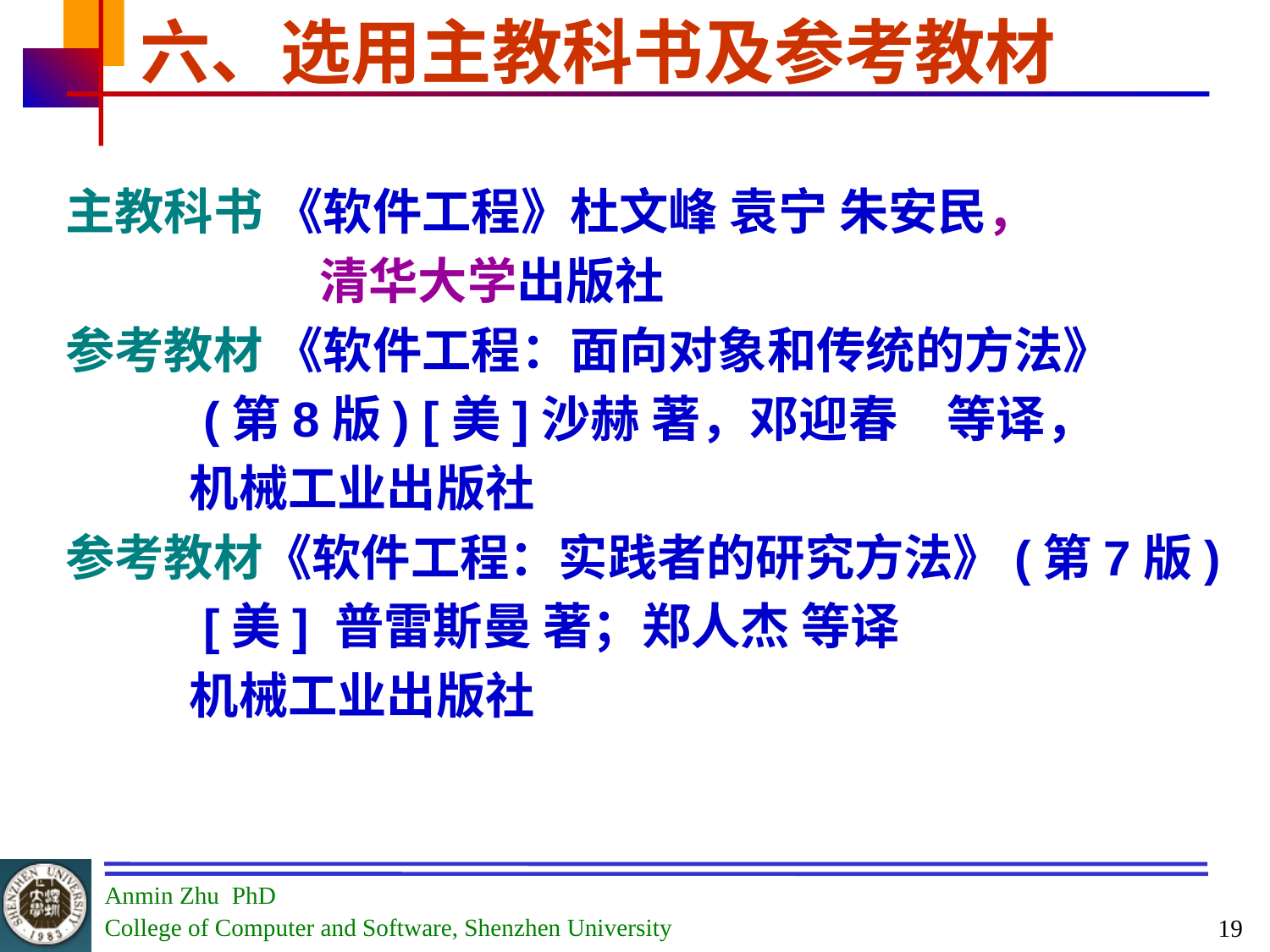

# 六、选用主教科书及参考教材
主教科书 《软件工程》杜文峰 袁宁 朱安民，
		清华大学出版社
参考教材 《软件工程：面向对象和传统的方法》
          (第8版) [美]沙赫 著，邓迎春　等译，
          机械工业出版社
参考教材《软件工程：实践者的研究方法》(第7版)
          [美] 普雷斯曼 著；郑人杰 等译
          机械工业出版社